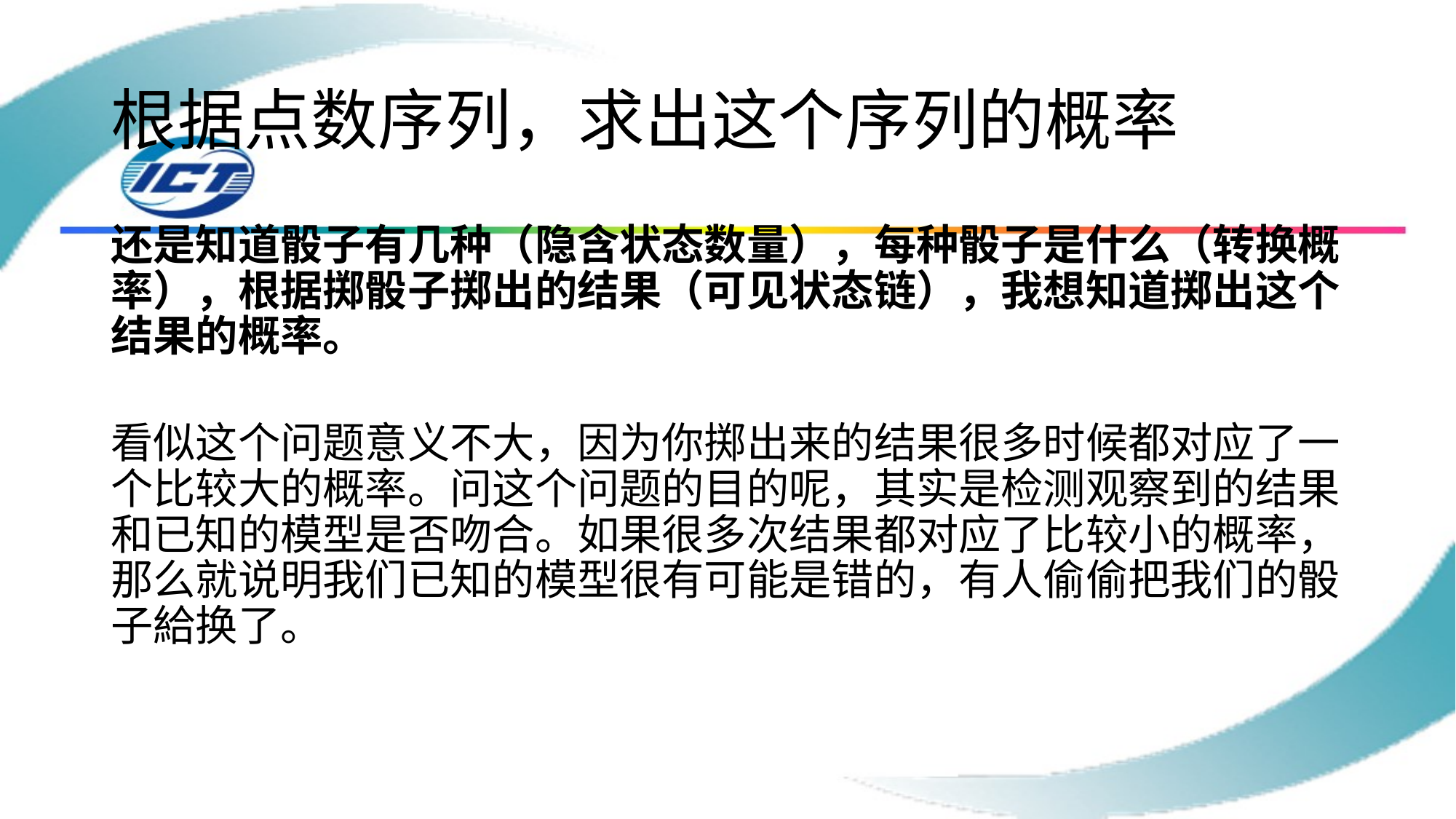

# 根据点数序列，求出这个序列的概率
还是知道骰子有几种（隐含状态数量），每种骰子是什么（转换概率），根据掷骰子掷出的结果（可见状态链），我想知道掷出这个结果的概率。
看似这个问题意义不大，因为你掷出来的结果很多时候都对应了一个比较大的概率。问这个问题的目的呢，其实是检测观察到的结果和已知的模型是否吻合。如果很多次结果都对应了比较小的概率，那么就说明我们已知的模型很有可能是错的，有人偷偷把我们的骰子給换了。